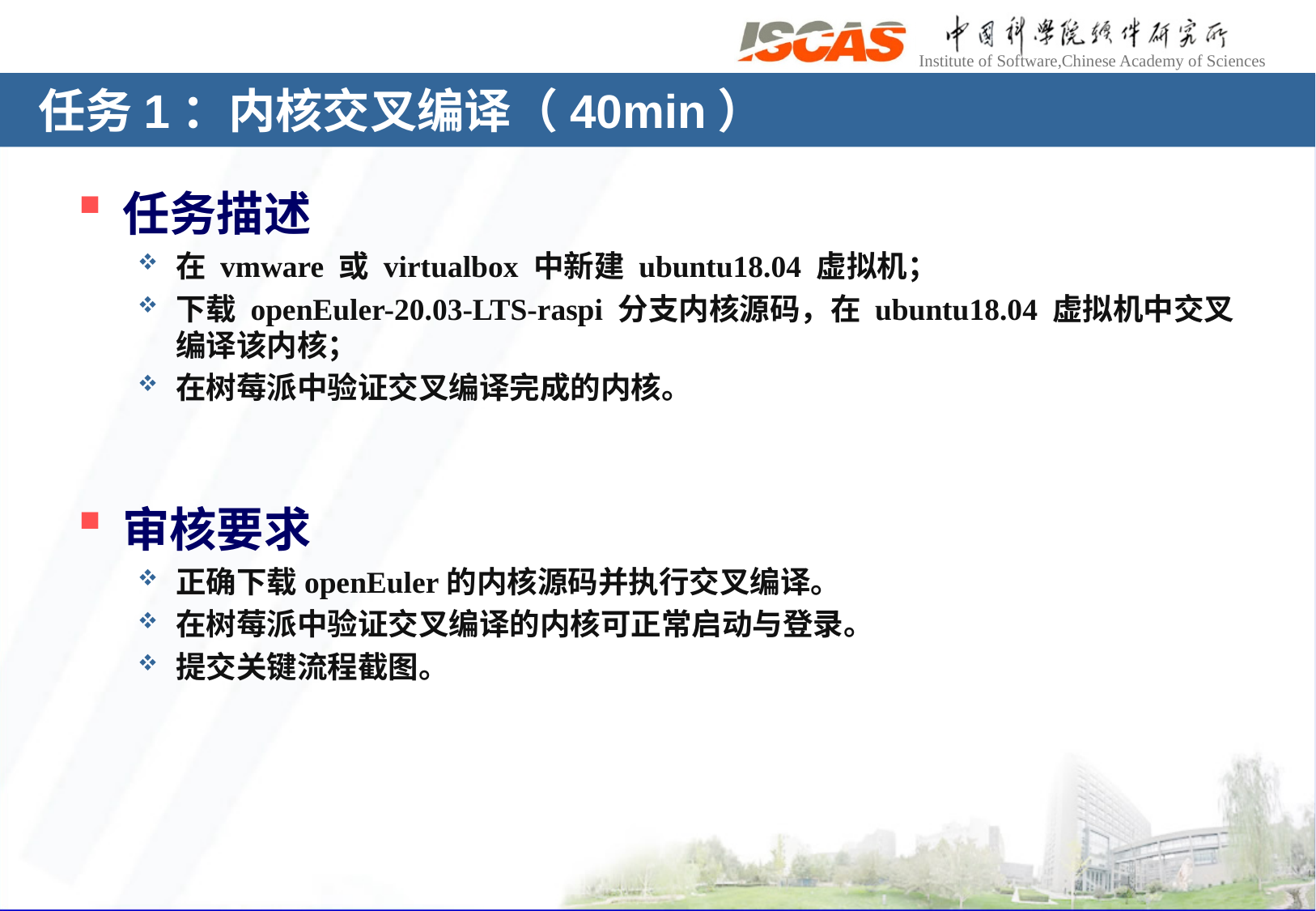

# 任务1：内核交叉编译（40min）
任务描述
在 vmware 或 virtualbox 中新建 ubuntu18.04 虚拟机；
下载 openEuler-20.03-LTS-raspi 分支内核源码，在 ubuntu18.04 虚拟机中交叉编译该内核；
在树莓派中验证交叉编译完成的内核。

审核要求
正确下载openEuler的内核源码并执行交叉编译。
在树莓派中验证交叉编译的内核可正常启动与登录。
提交关键流程截图。